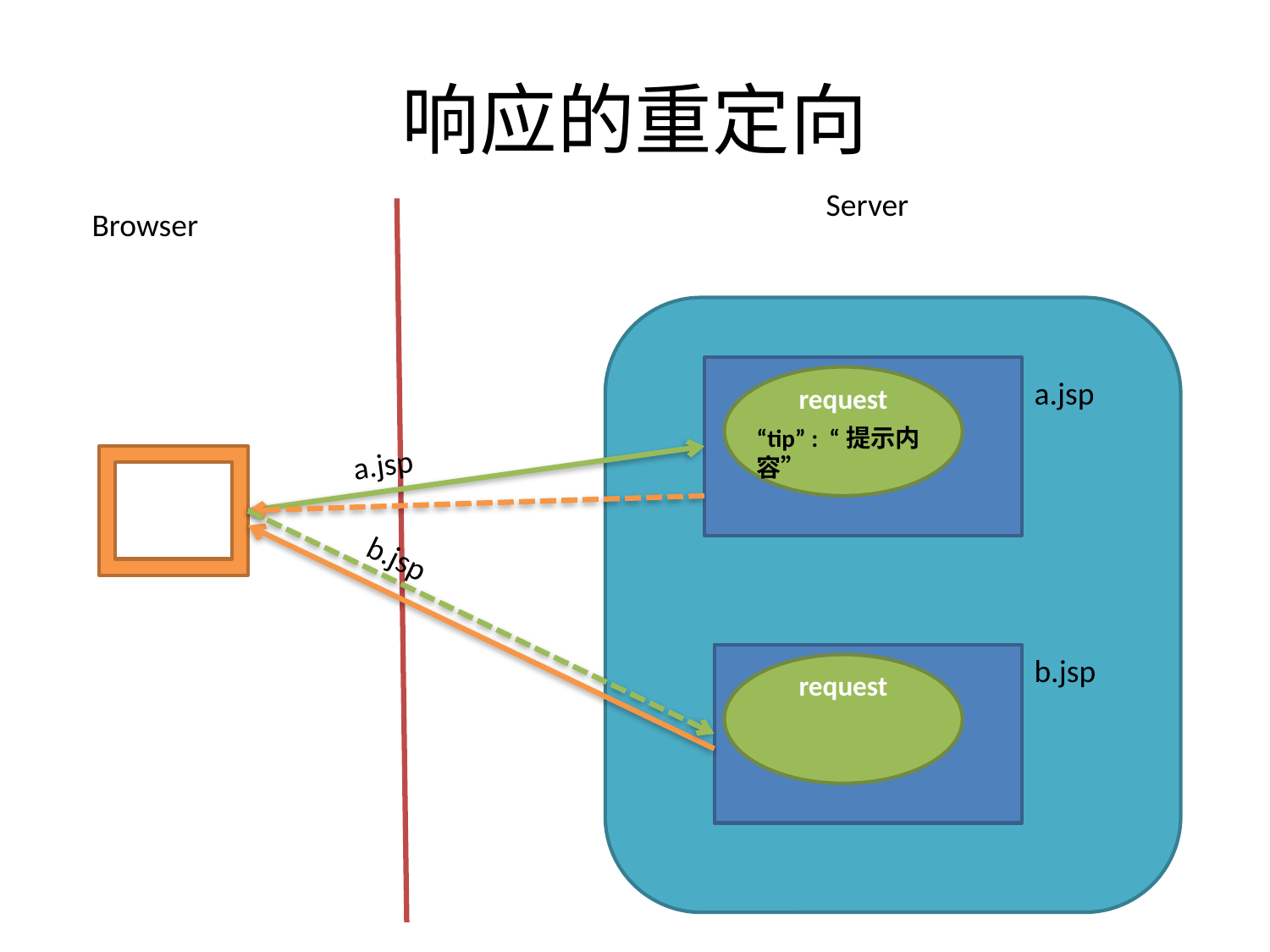

# 响应的重定向
Server
Browser

request

a.jsp
“tip” :  “提示内容”
a.jsp

b.jsp

b.jsp
request